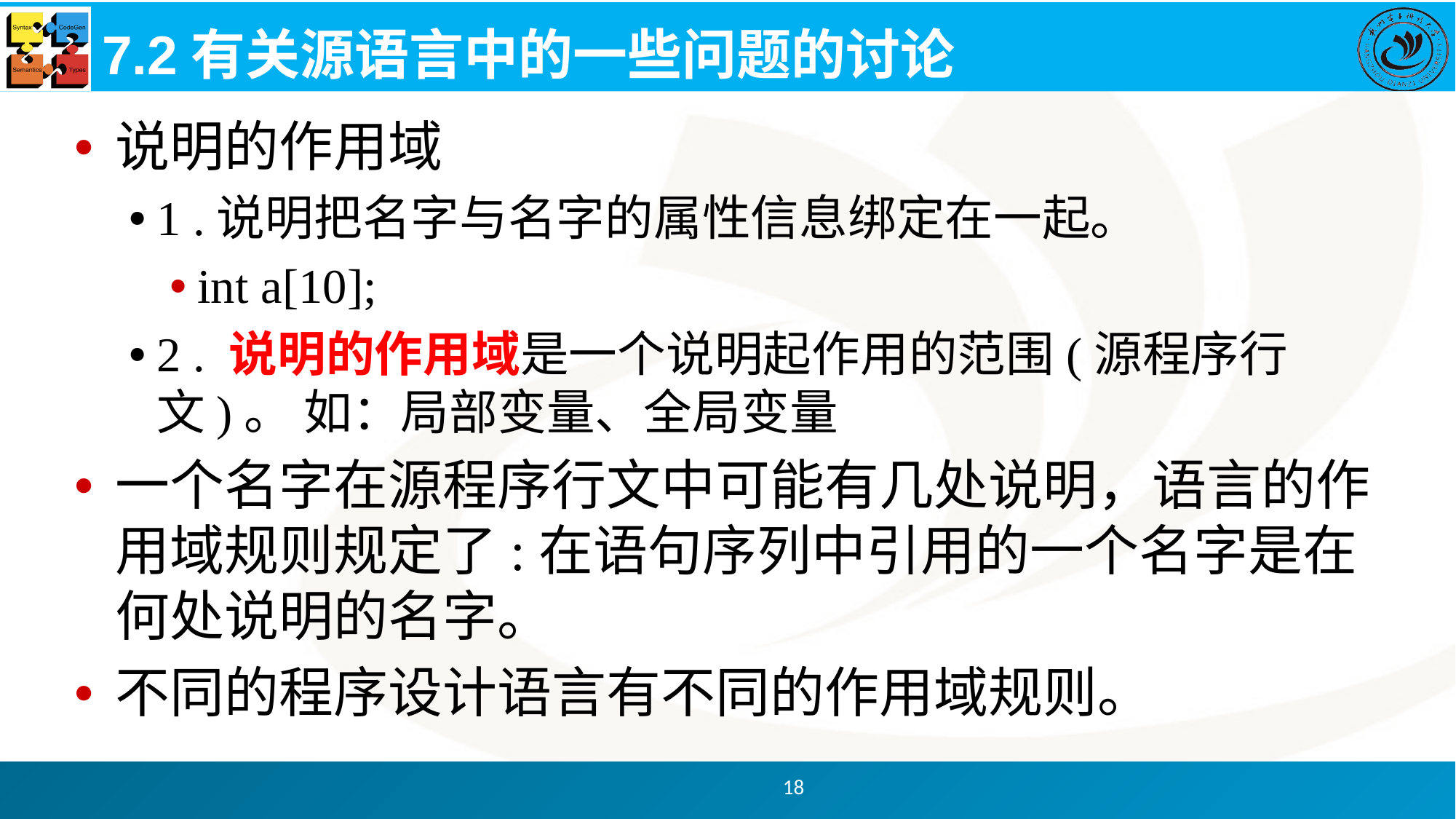

# 7.2有关源语言中的一些问题的讨论
说明的作用域
1 .说明把名字与名字的属性信息绑定在一起。
int a[10];
2 . 说明的作用域是一个说明起作用的范围(源程序行文)。 如：局部变量、全局变量
一个名字在源程序行文中可能有几处说明，语言的作用域规则规定了:在语句序列中引用的一个名字是在何处说明的名字。
不同的程序设计语言有不同的作用域规则。
18